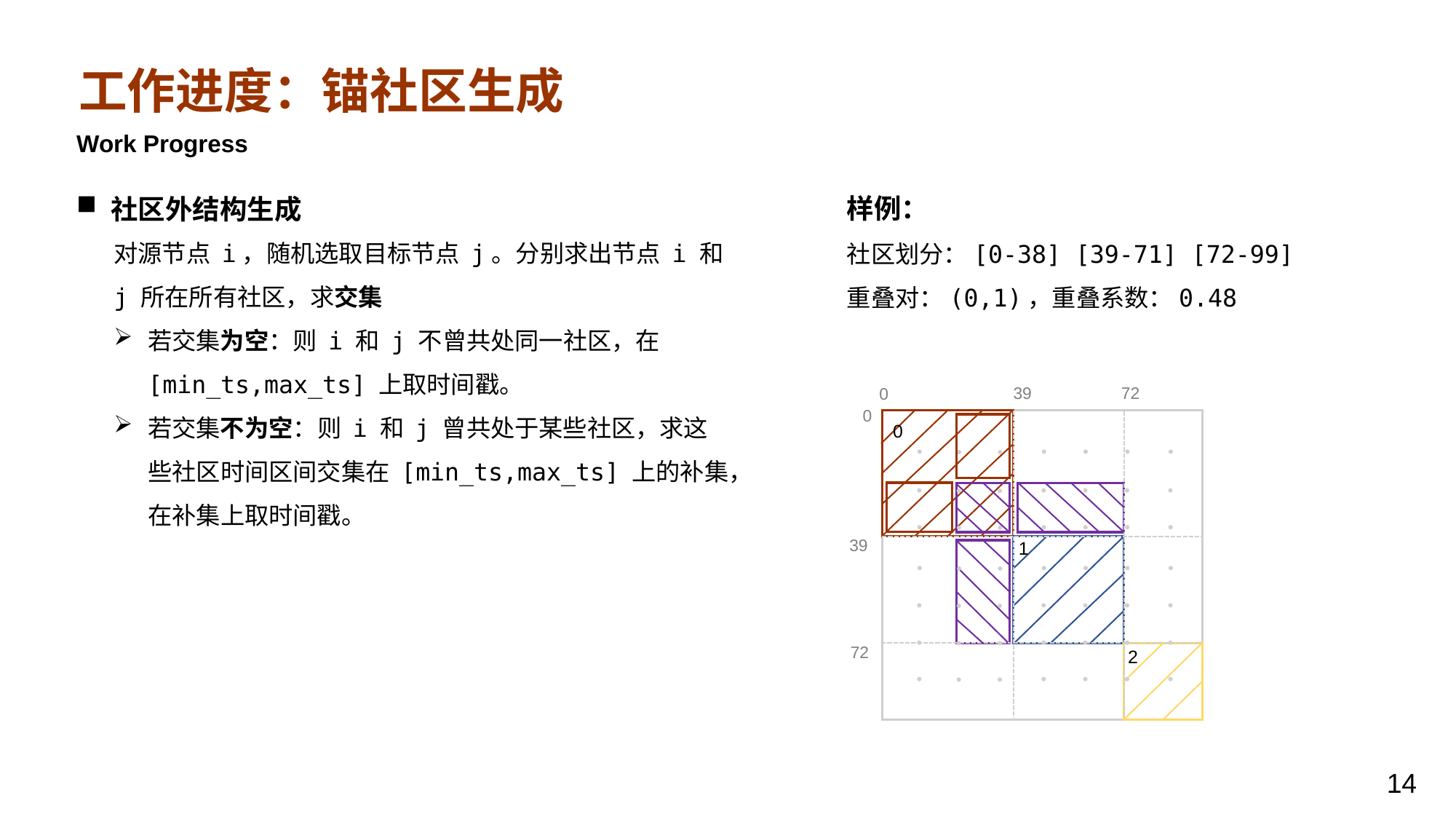

锚社区节点划分应该满足：a. 社区之间有重叠；b. 社区的并集覆盖所有节点。
工作进度：锚社区生成
Work Progress
样例：
社区划分：[0-38] [39-71] [72-99]
重叠对：(0,1)，重叠系数：0.48
社区外结构生成
对源节点 i，随机选取目标节点 j。分别求出节点 i 和 j 所在所有社区，求交集
若交集为空：则 i 和 j 不曾共处同一社区，在 [min_ts,max_ts] 上取时间戳。
若交集不为空：则 i 和 j 曾共处于某些社区，求这些社区时间区间交集在 [min_ts,max_ts] 上的补集，在补集上取时间戳。
72
39
0
0

0

39
1

72
2

14